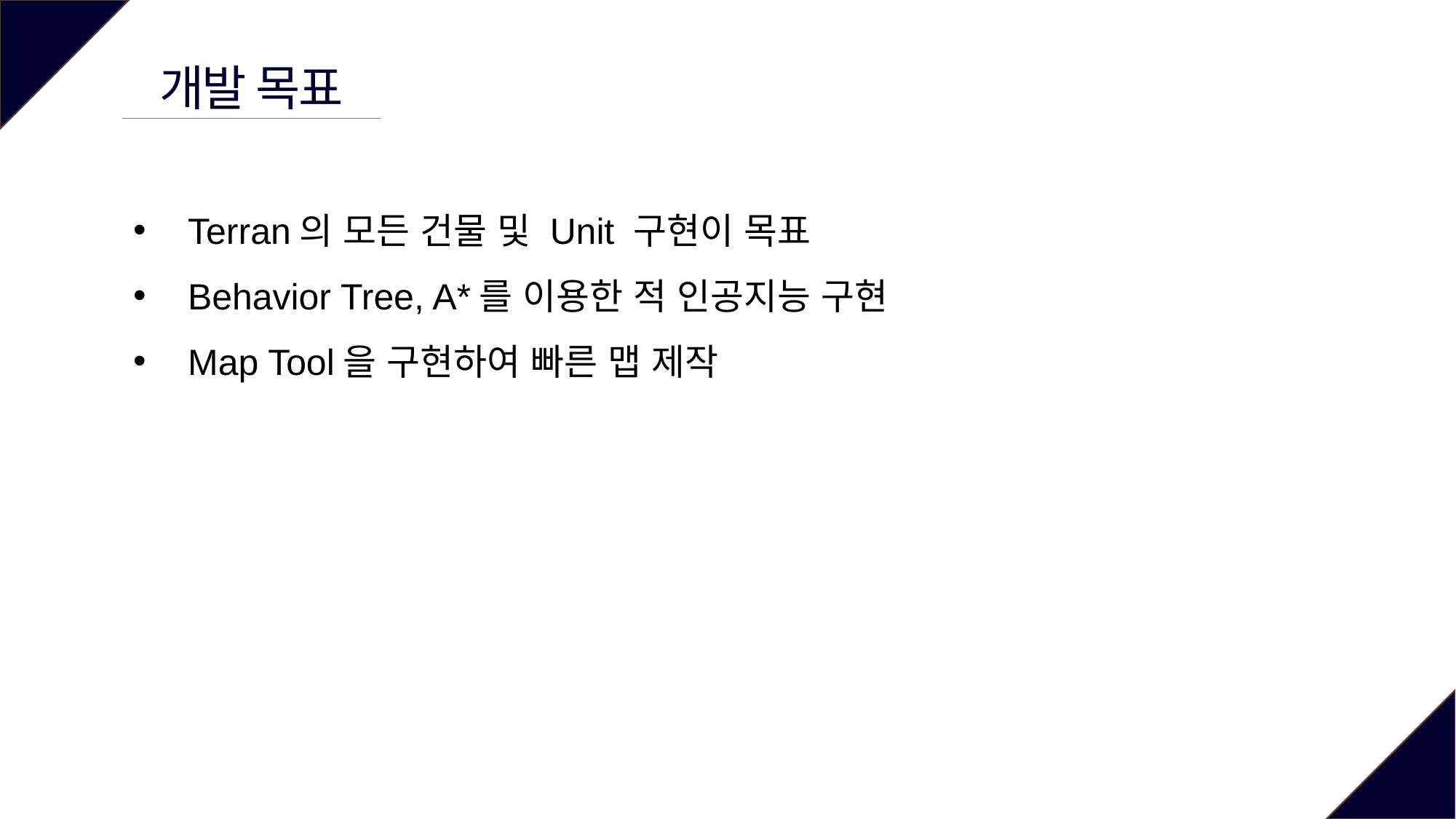

개발 목표
Terran의 모든 건물 및 Unit 구현이 목표
Behavior Tree, A*를 이용한 적 인공지능 구현
Map Tool을 구현하여 빠른 맵 제작